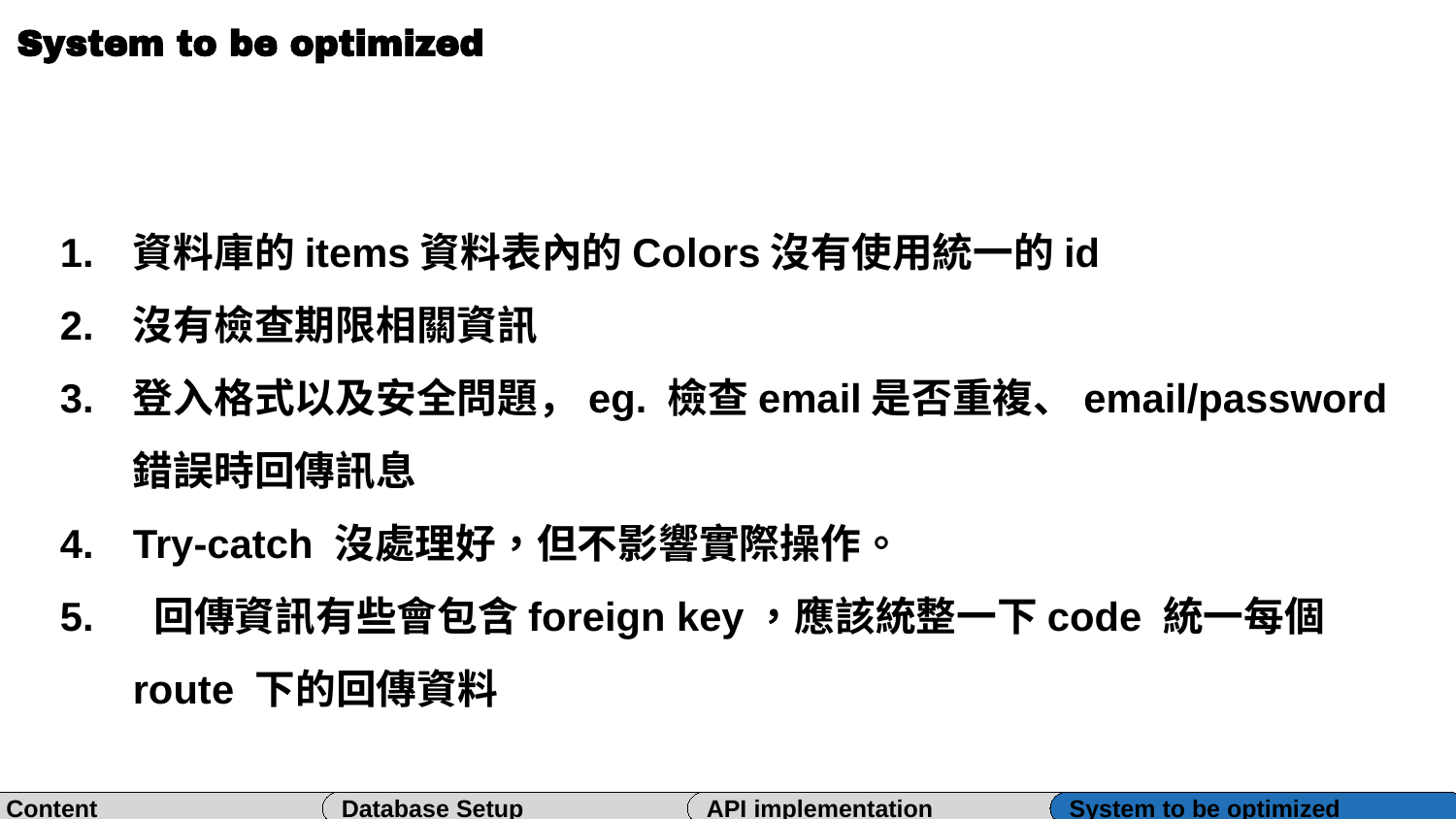

System to be optimized
資料庫的items資料表內的Colors沒有使用統一的id
沒有檢查期限相關資訊
登入格式以及安全問題，eg. 檢查email是否重複、email/password錯誤時回傳訊息
Try-catch 沒處理好，但不影響實際操作。
 回傳資訊有些會包含foreign key，應該統整一下code 統一每個 route 下的回傳資料
Content
Database Setup
API implementation
System to be optimized